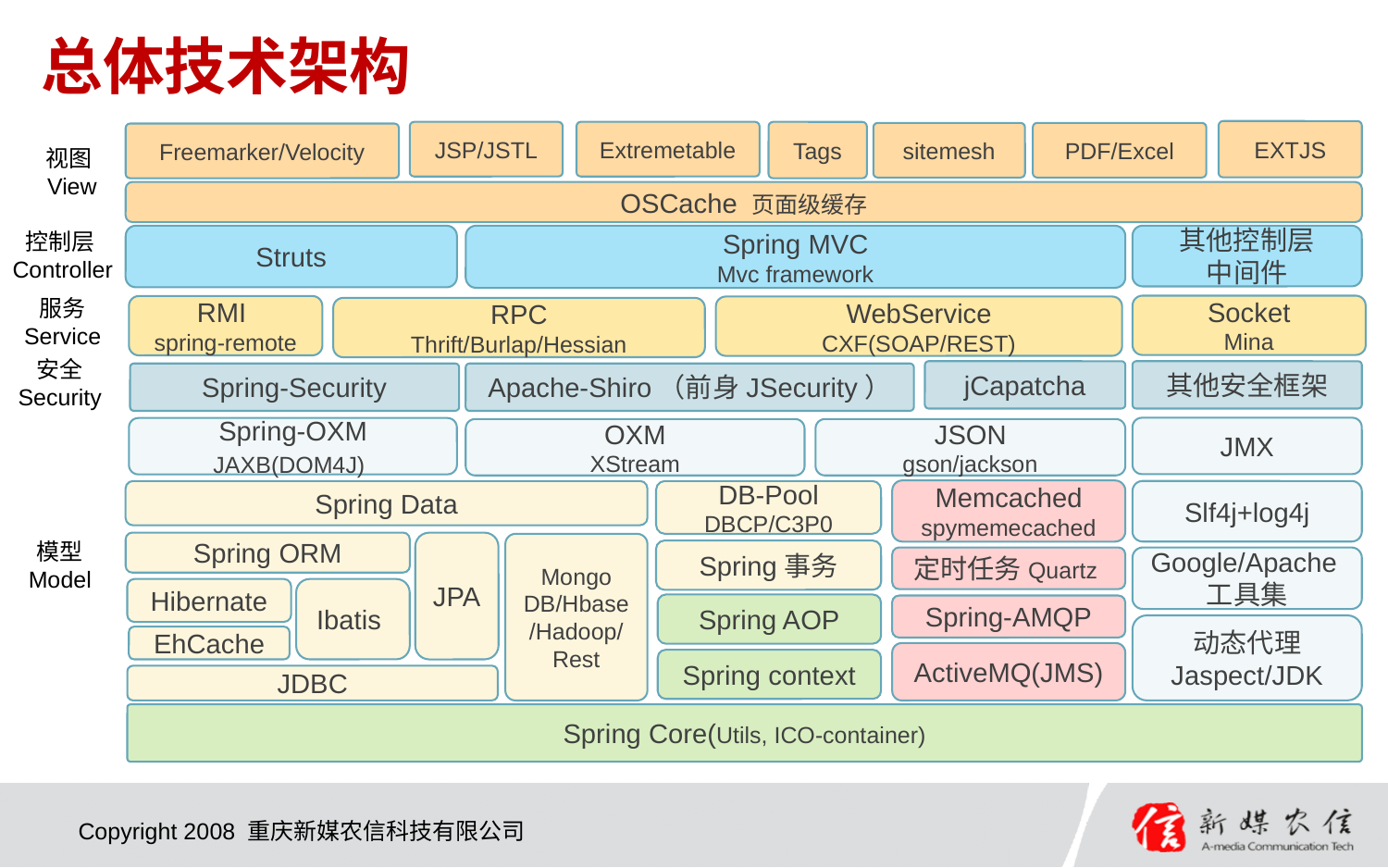

# 总体技术架构
EXTJS
JSP/JSTL
Extremetable
Tags
sitemesh
PDF/Excel
Freemarker/Velocity
OSCache 页面级缓存
其他控制层
中间件
Struts
Spring MVC
Mvc framework
Socket
Mina
RMI
spring-remote
WebService
CXF(SOAP/REST)
RPC
Thrift/Burlap/Hessian
jCapatcha
其他安全框架
Spring-Security
Apache-Shiro（前身JSecurity）
JMX
Spring-OXM
JAXB(DOM4J)
OXM
XStream
JSON
gson/jackson
Memcached
spymemecached
DB-Pool
DBCP/C3P0
Spring Data
Slf4j+log4j
Spring ORM
JPA
Mongo DB/Hbase/Hadoop/Rest
Spring事务
定时任务Quartz
Google/Apache工具集
Hibernate
Ibatis
Spring AOP
Spring-AMQP
动态代理
Jaspect/JDK
EhCache
ActiveMQ(JMS)
Spring context
JDBC
Spring Core(Utils, ICO-container)
视图View
控制层Controller
服务
Service
安全
Security
模型
Model